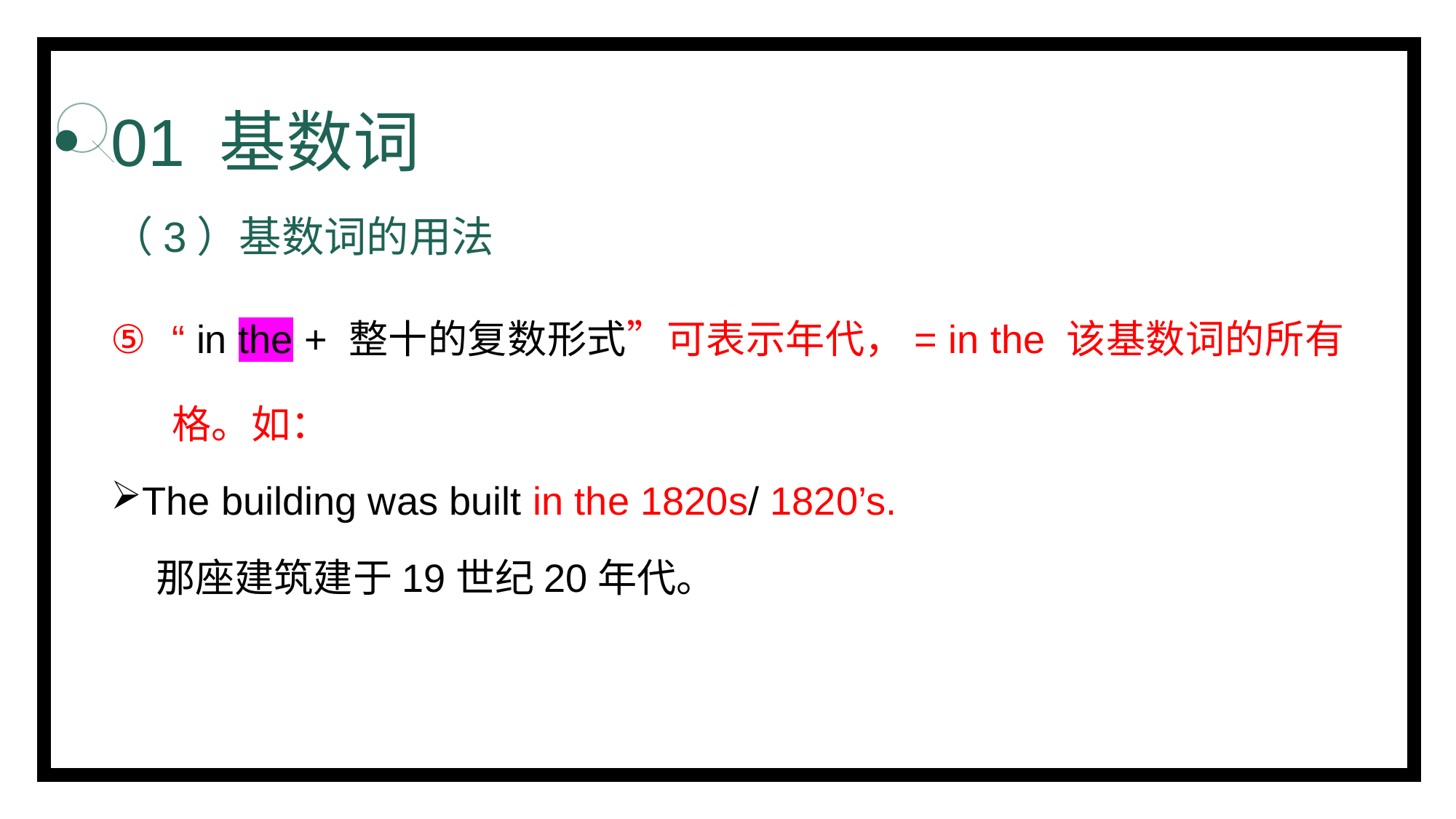

# 01 基数词
（3）基数词的用法
“ in the + 整十的复数形式”可表示年代，= in the 该基数词的所有格。如：
The building was built in the 1820s/ 1820’s.
    那座建筑建于19世纪20年代。